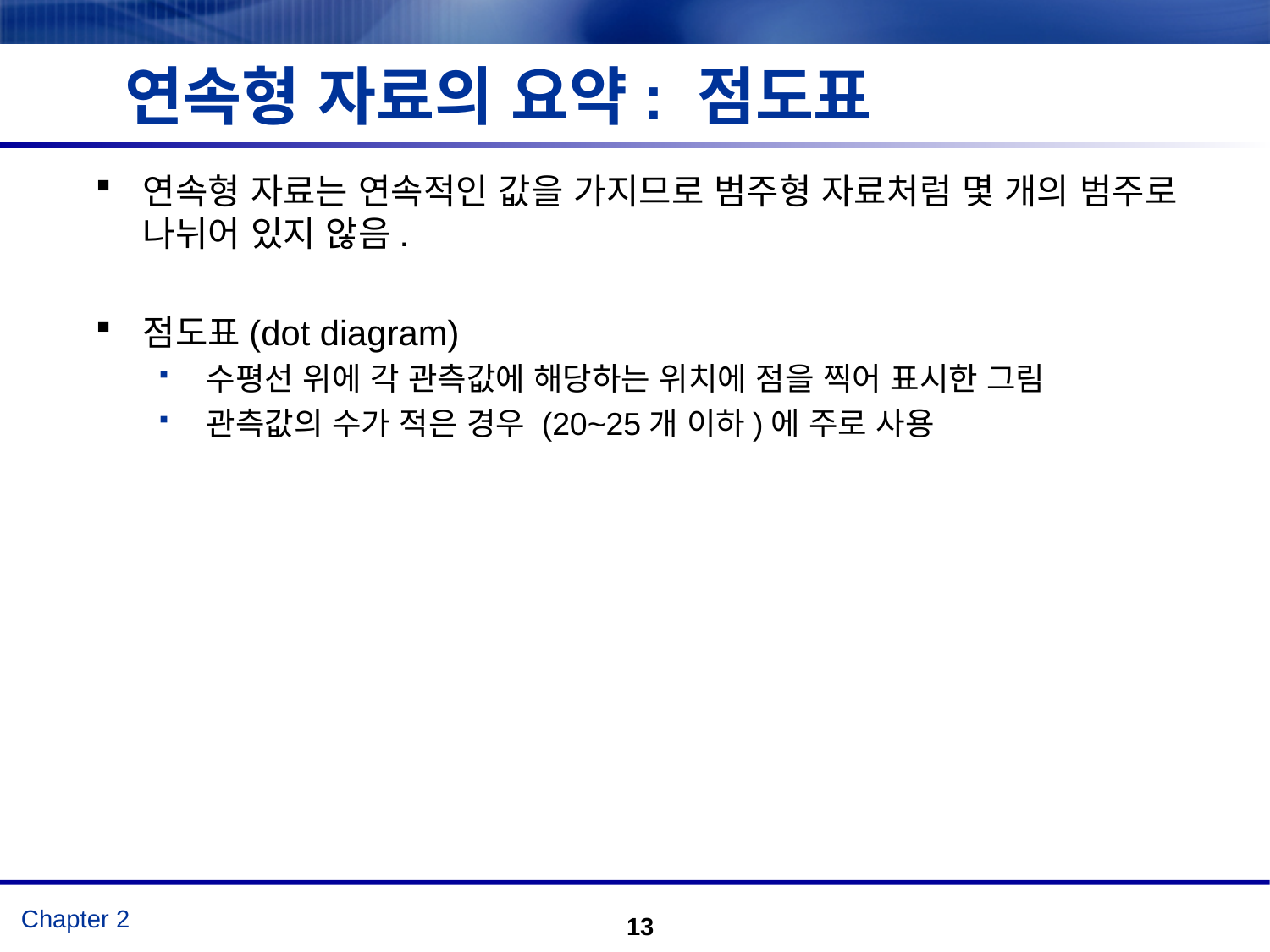

# 연속형 자료의 요약: 점도표
연속형 자료는 연속적인 값을 가지므로 범주형 자료처럼 몇 개의 범주로 나뉘어 있지 않음.

점도표(dot diagram)
수평선 위에 각 관측값에 해당하는 위치에 점을 찍어 표시한 그림
관측값의 수가 적은 경우 (20~25개 이하)에 주로 사용

13